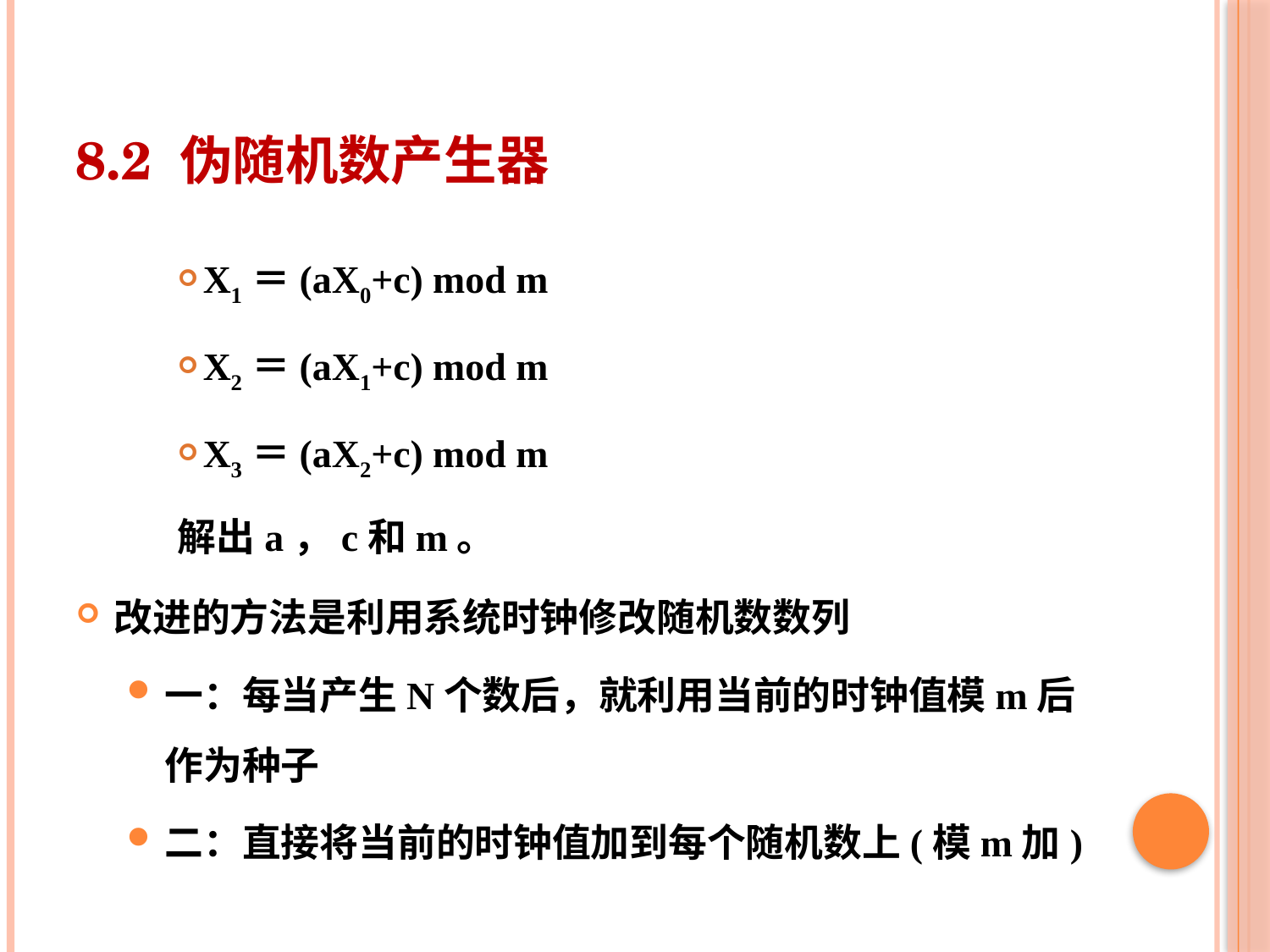

# 8.2 伪随机数产生器
X1＝(aX0+c) mod m
X2＝(aX1+c) mod m
X3＝(aX2+c) mod m
解出a，c和m。
改进的方法是利用系统时钟修改随机数数列
一：每当产生N个数后，就利用当前的时钟值模m后作为种子
二：直接将当前的时钟值加到每个随机数上(模m加)